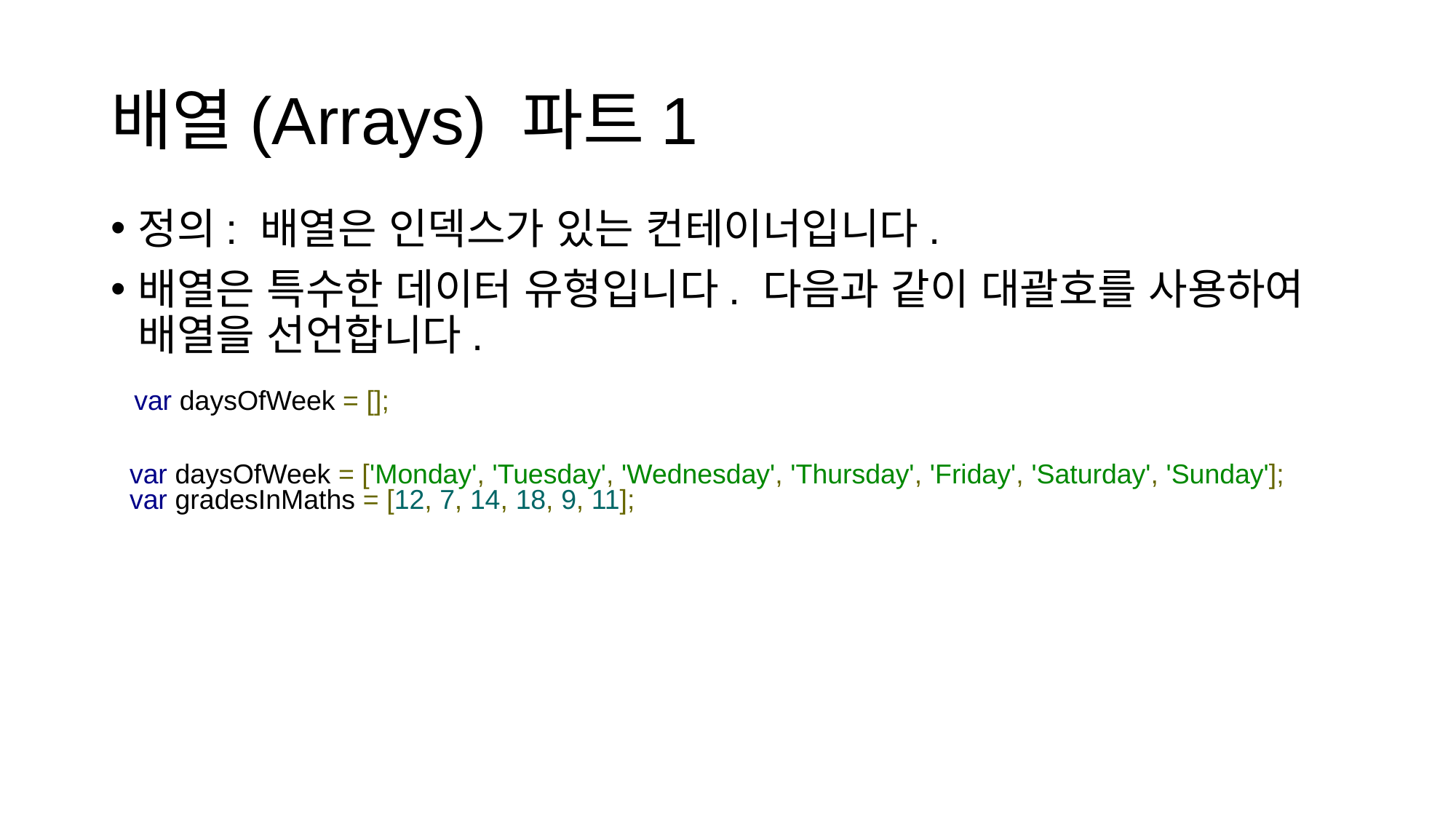

# 배열(Arrays) 파트1
정의: 배열은 인덱스가 있는 컨테이너입니다.
배열은 특수한 데이터 유형입니다. 다음과 같이 대괄호를 사용하여 배열을 선언합니다.
var daysOfWeek = [];
var daysOfWeek = ['Monday', 'Tuesday', 'Wednesday', 'Thursday', 'Friday', 'Saturday', 'Sunday'];
var gradesInMaths = [12, 7, 14, 18, 9, 11];